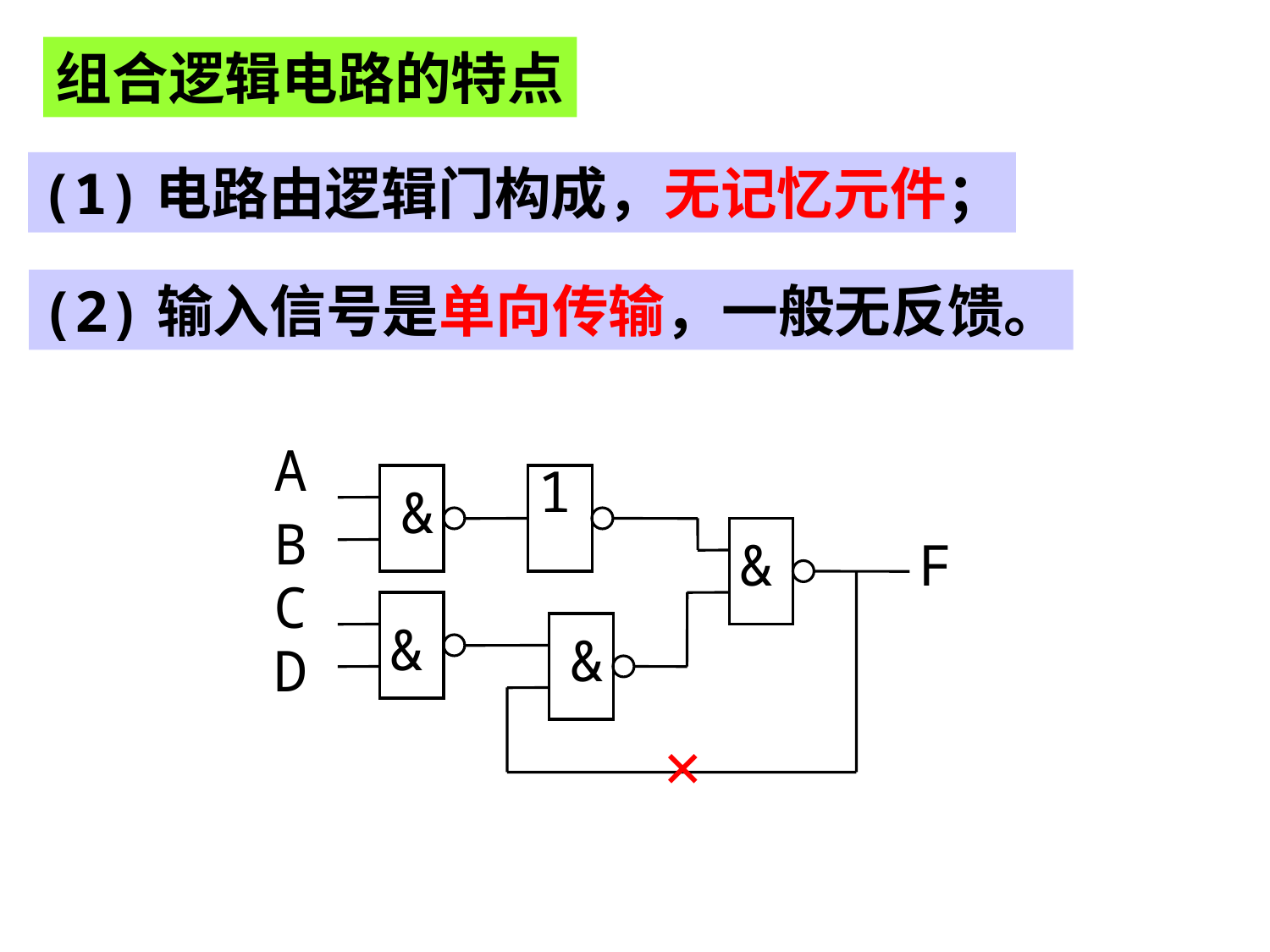

组合逻辑电路的特点
(1)电路由逻辑门构成，无记忆元件；
(2)输入信号是单向传输，一般无反馈。
A
1

&

B

&
F

C

&

&

D

×
3